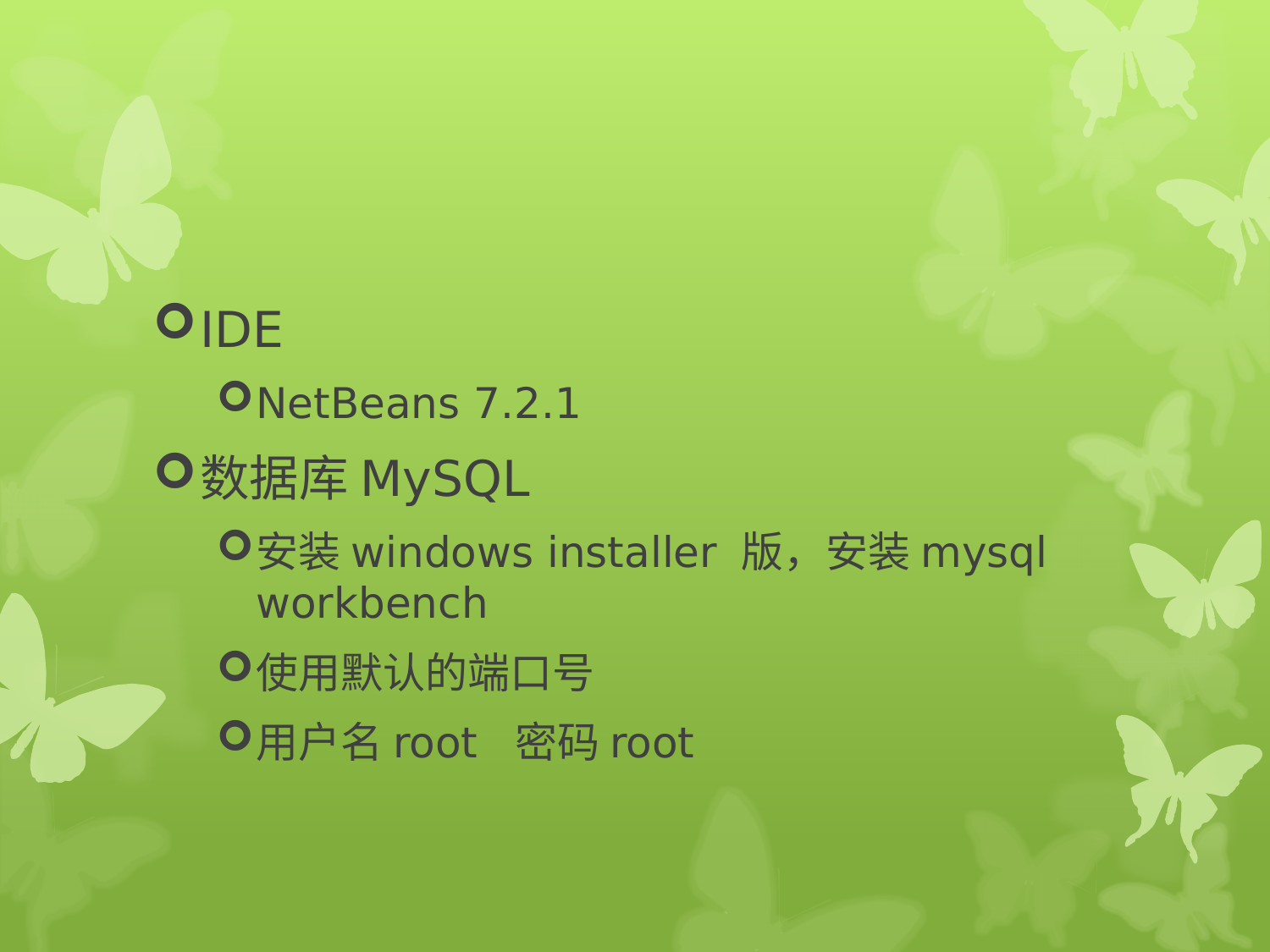

#
IDE
NetBeans 7.2.1
数据库MySQL
安装windows installer 版，安装mysql workbench
使用默认的端口号
用户名root  密码root